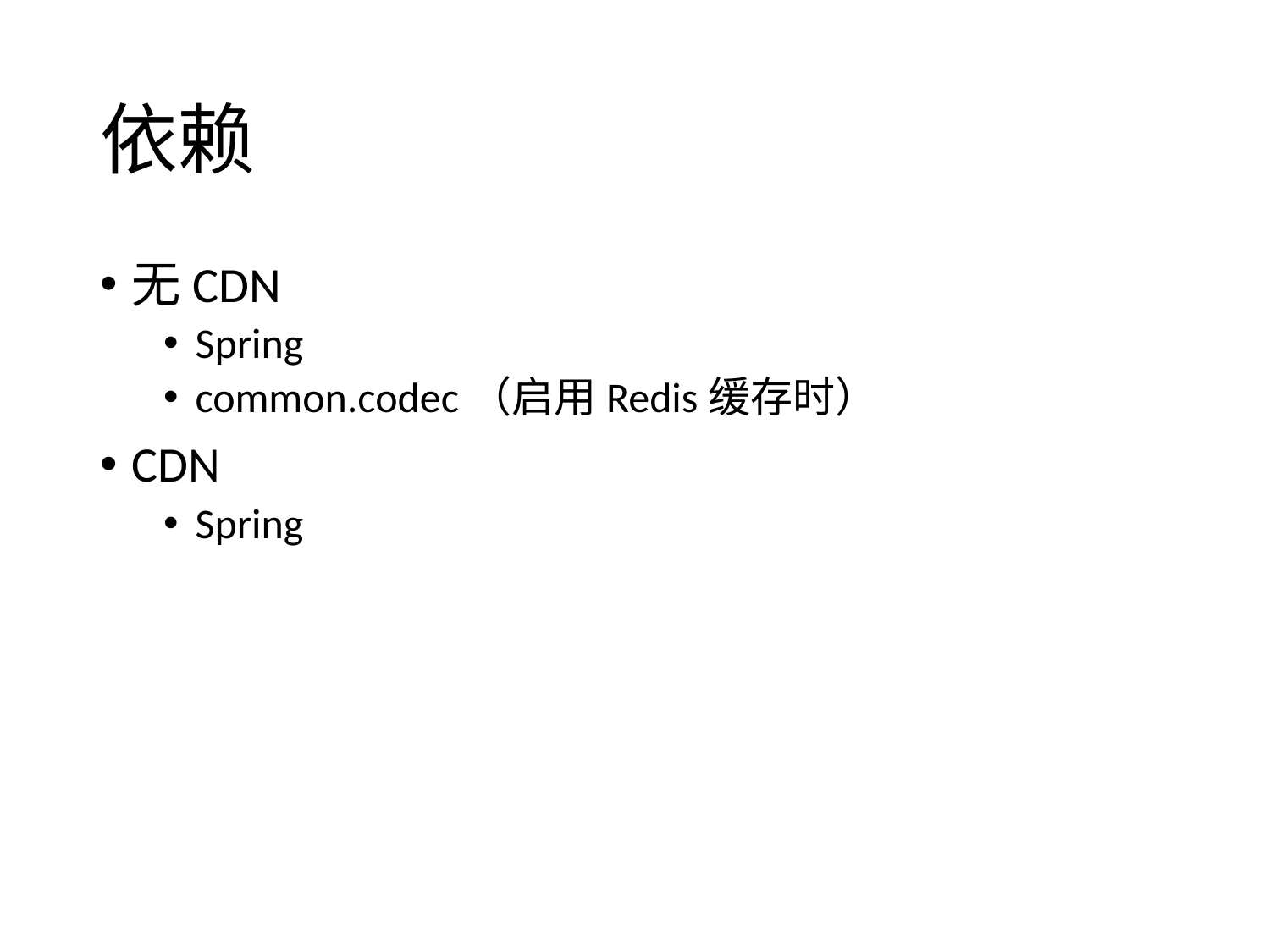

# 依赖
无CDN
Spring
common.codec（启用Redis缓存时）
CDN
Spring